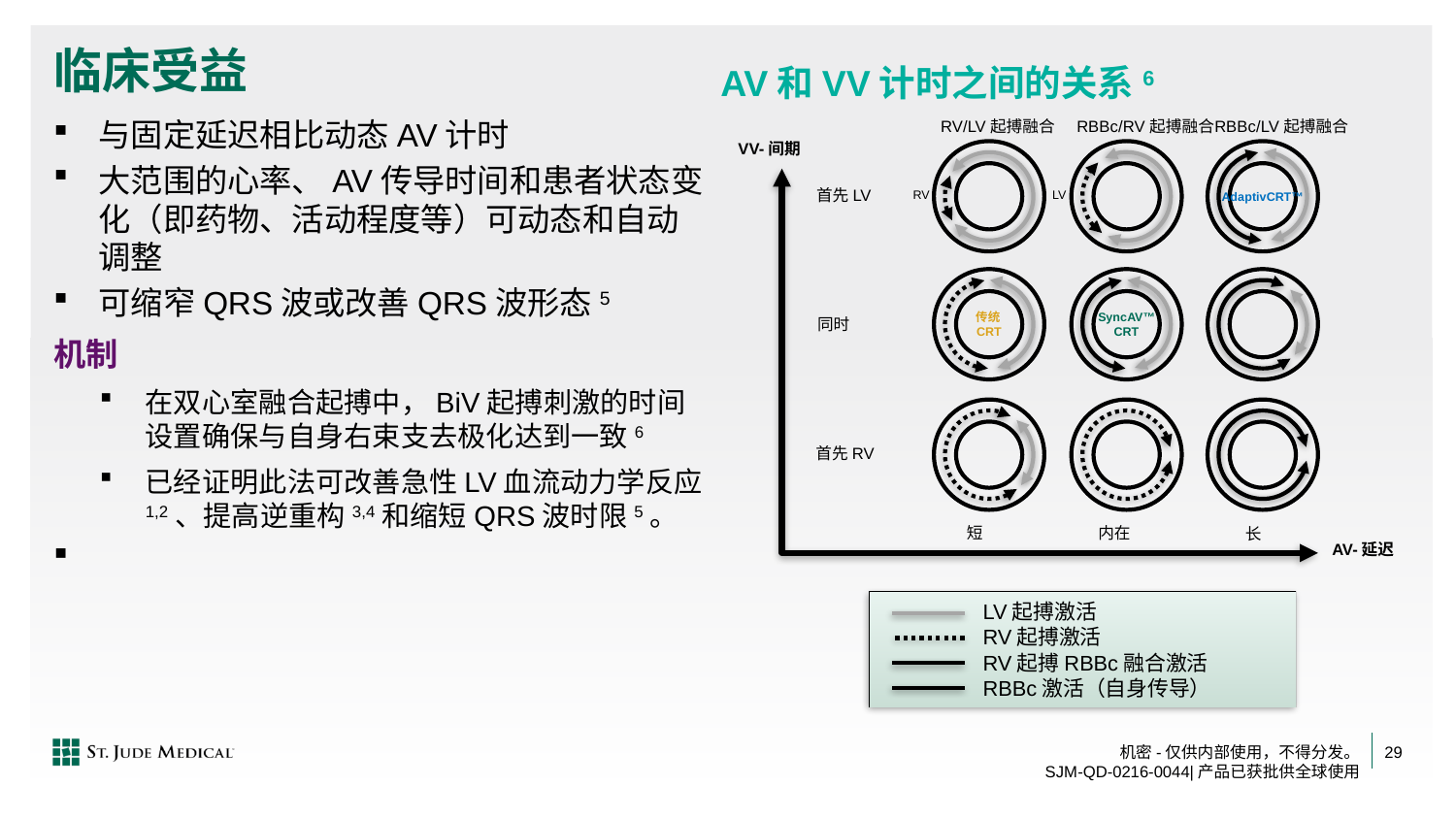

# 临床受益
AV和VV计时之间的关系6
RV/LV起搏融合
RBBc/RV起搏融合
RBBc/LV起搏融合
VV-间期

AdaptivCRT™

首先LV
RV
LV

传统
CRT

SyncAV™
CRT

同时

首先RV
短
内在
长
AV-延迟
与固定延迟相比动态AV计时
大范围的心率、AV传导时间和患者状态变化（即药物、活动程度等）可动态和自动调整
可缩窄QRS波或改善QRS波形态5
机制
在双心室融合起搏中，BiV起搏刺激的时间设置确保与自身右束支去极化达到一致6
已经证明此法可改善急性LV血流动力学反应1,2、提高逆重构3,4和缩短QRS波时限5。

LV起搏激活
RV起搏激活
RV起搏RBBc融合激活
RBBc激活（自身传导）
29